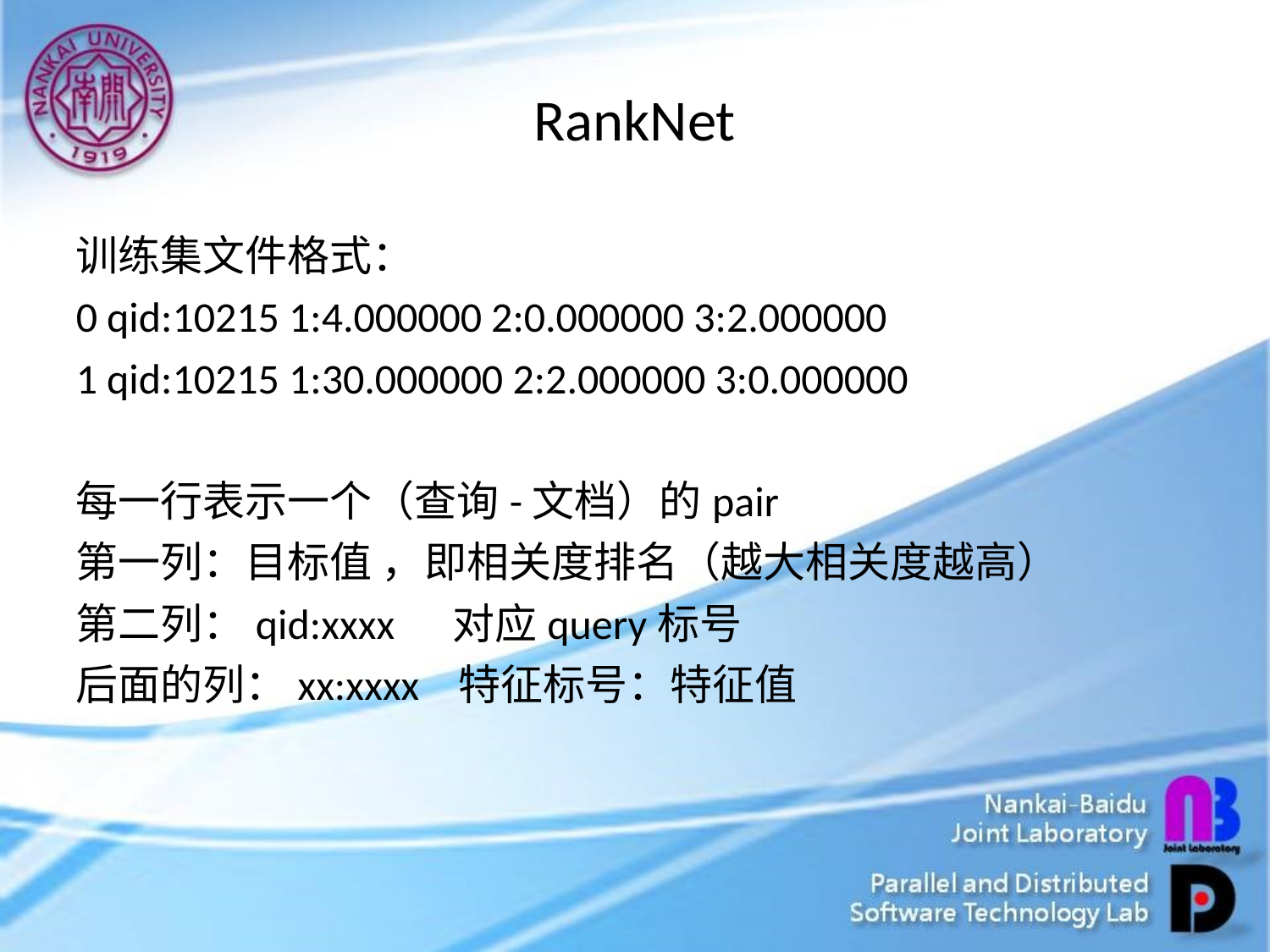

# RankNet
训练集文件格式：
0 qid:10215 1:4.000000 2:0.000000 3:2.000000
1 qid:10215 1:30.000000 2:2.000000 3:0.000000

每一行表示一个（查询-文档）的pair
第一列：目标值 ，即相关度排名（越大相关度越高）
第二列：qid:xxxx     对应query标号
后面的列：xx:xxxx   特征标号：特征值